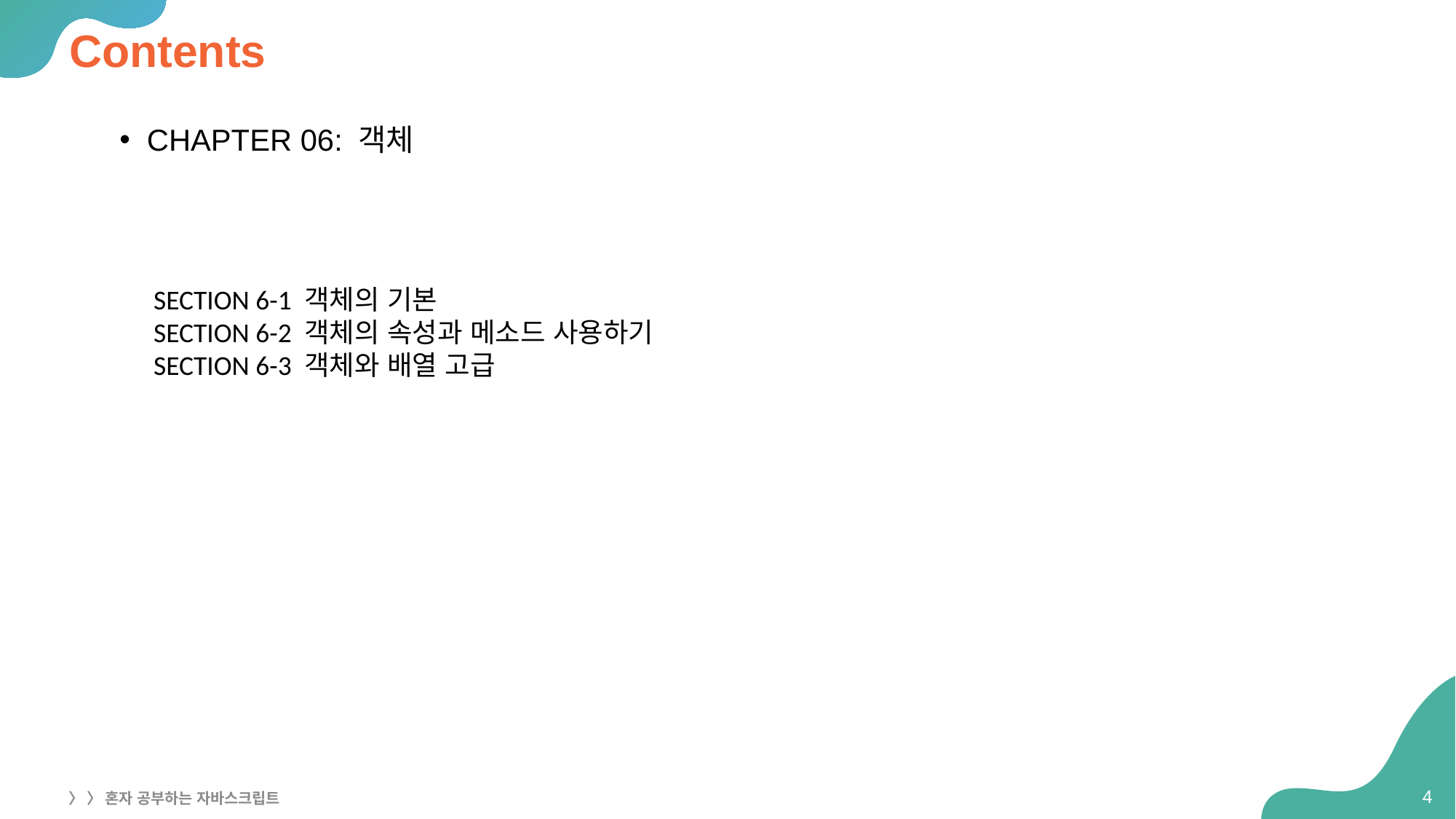

# Contents
CHAPTER 06: 객체

SECTION 6-1 객체의 기본
SECTION 6-2 객체의 속성과 메소드 사용하기
SECTION 6-3 객체와 배열 고급
4
〉 〉 혼자 공부하는 자바스크립트